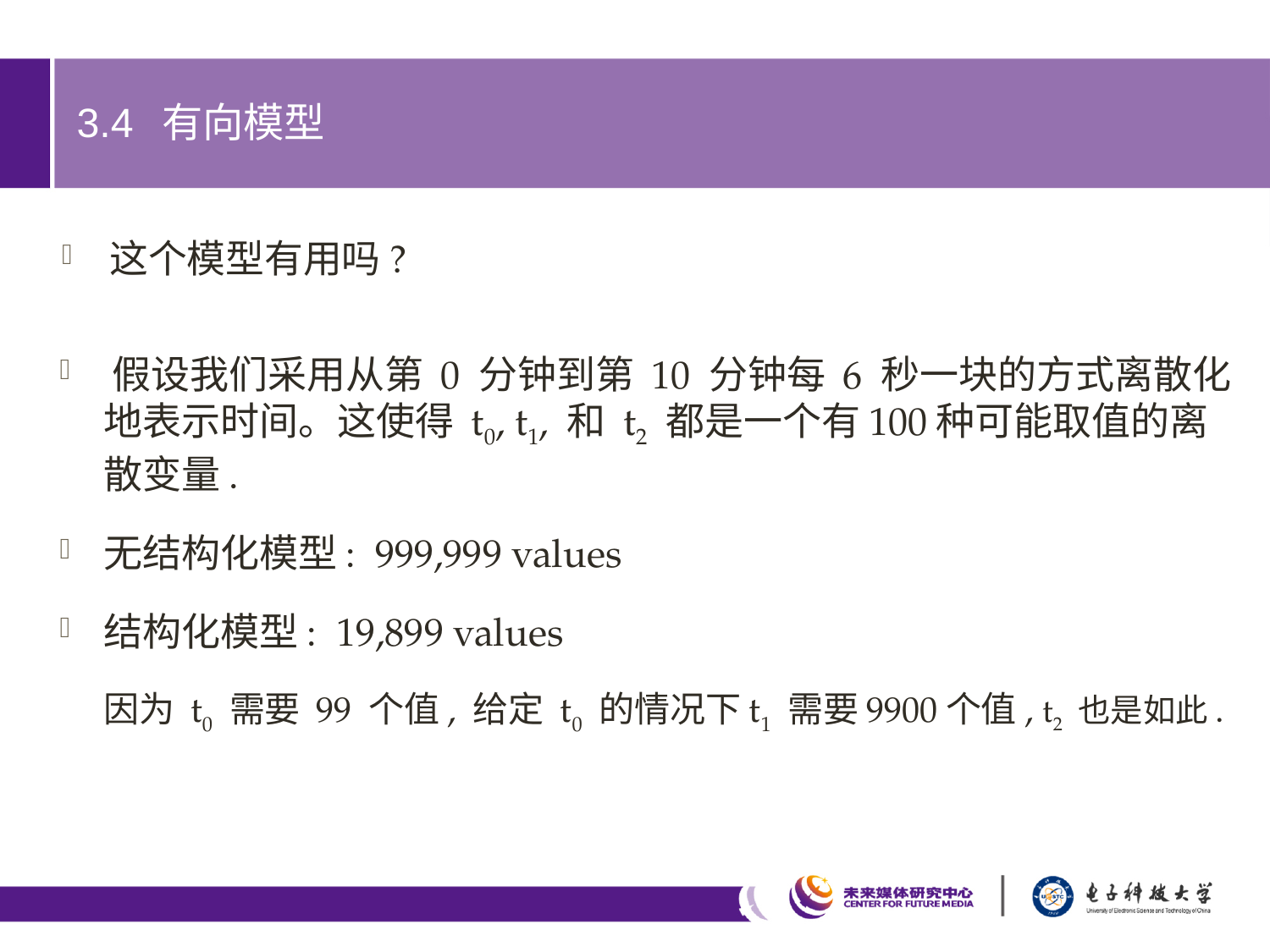

# 3.4 有向模型
这个模型有用吗?

﻿假设我们采用从第 0 分钟到第 10 分钟每 6 秒一块的方式离散化地表示时间。这使得 t0, t1, 和 t2 都是一个有100种可能取值的离散变量.
无结构化模型: ﻿ 999,999 values
结构化模型: ﻿ ﻿19,899 values
因为 t0 需要 99 个值, 给定 t0 的情况下﻿t1 需要9900个值, t2 也是如此﻿.